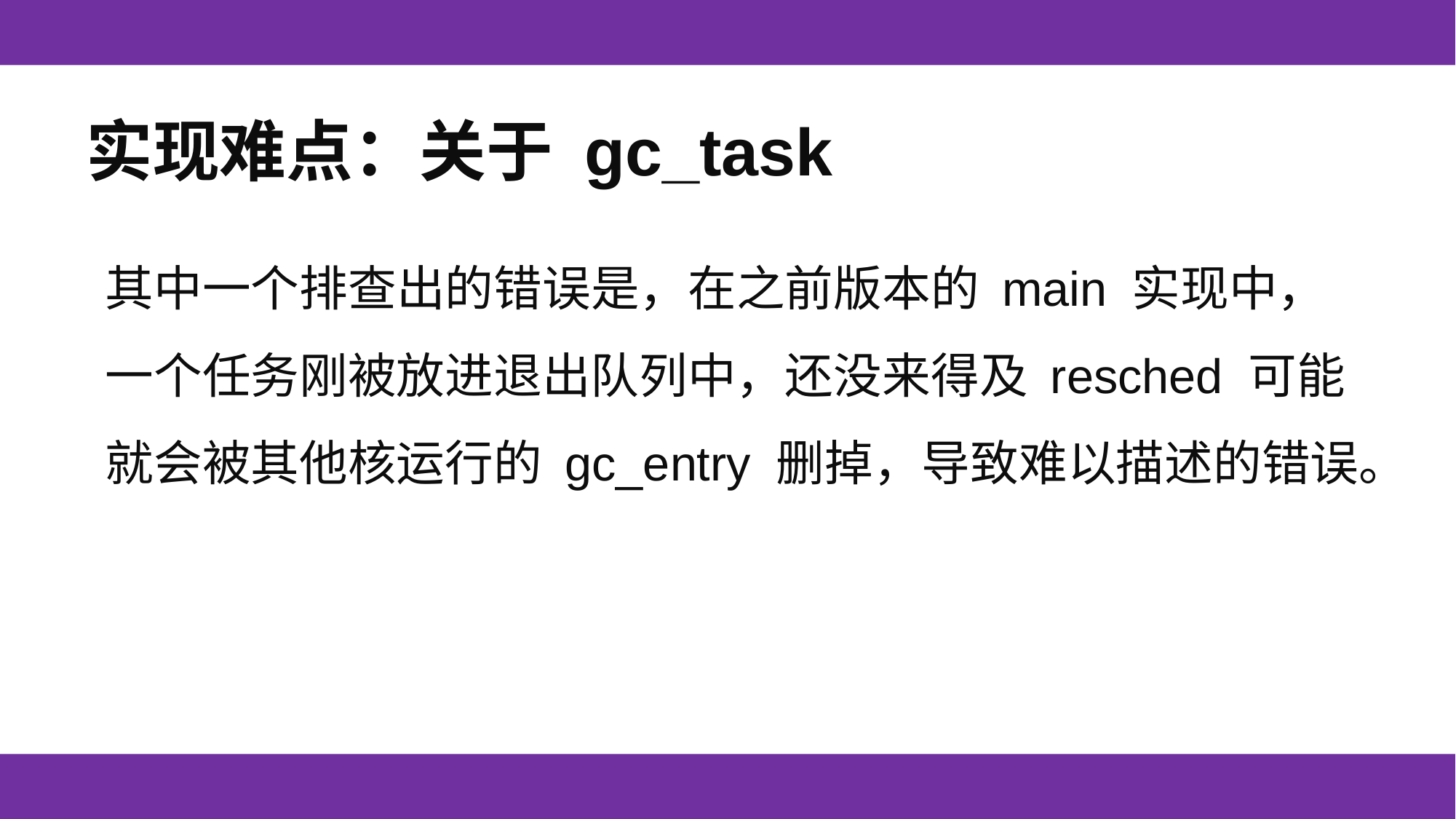

实现难点：关于 gc_task
其中一个排查出的错误是，在之前版本的 main 实现中，一个任务刚被放进退出队列中，还没来得及 resched 可能就会被其他核运行的 gc_entry 删掉，导致难以描述的错误。